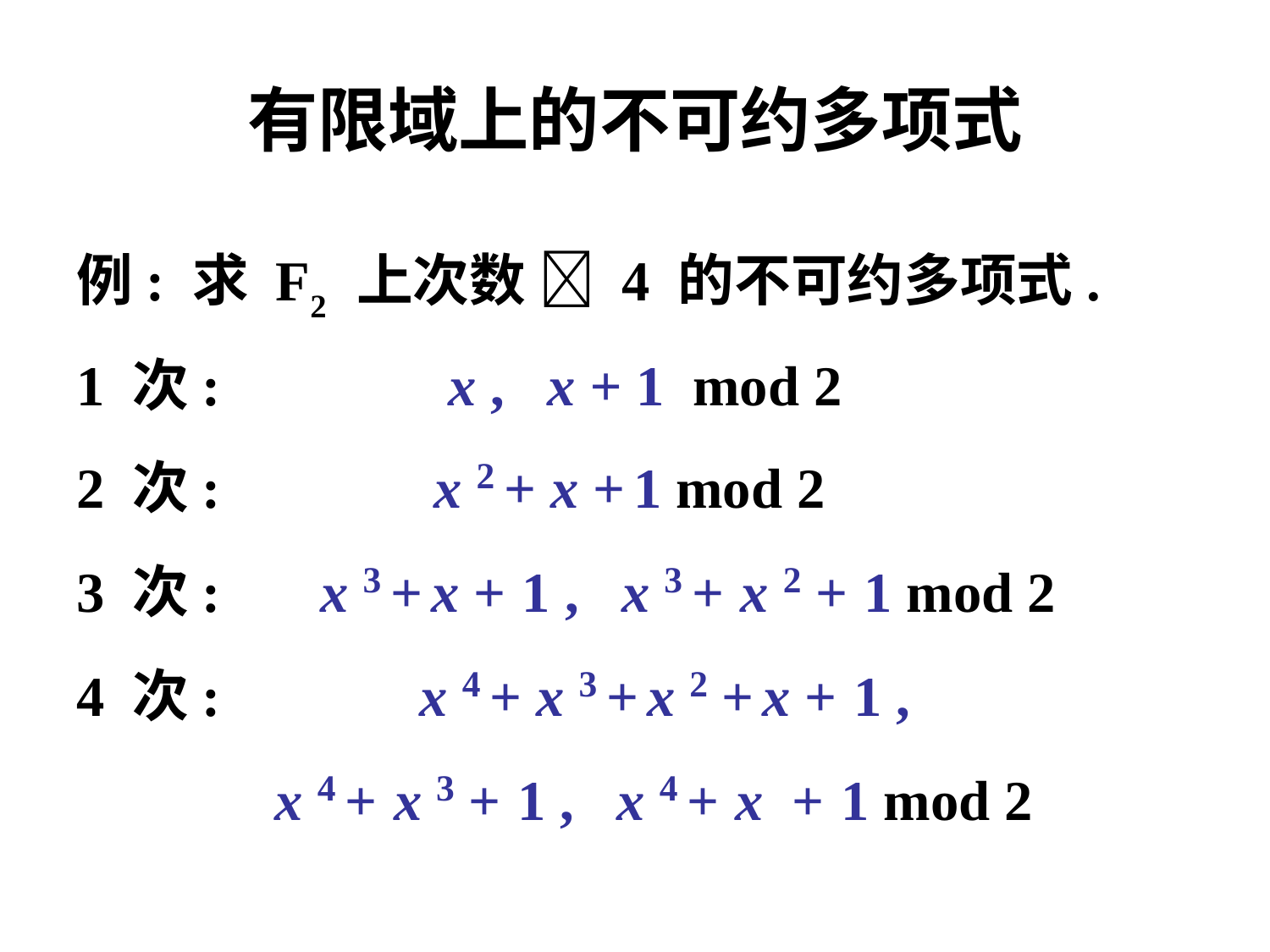

# 有限域上的不可约多项式
例: 求 F2  上次数 ≤ 4 的不可约多项式.
1 次:                x ,   x + 1  mod 2
2 次:               x 2 + x + 1 mod 2
3 次:       x 3 + x +  1 ,   x 3 +  x 2 +  1 mod 2
4 次:              x 4 + x 3 + x 2 + x +  1 ,
              x 4 +  x 3 +  1 ,   x 4 +  x  +  1 mod 2